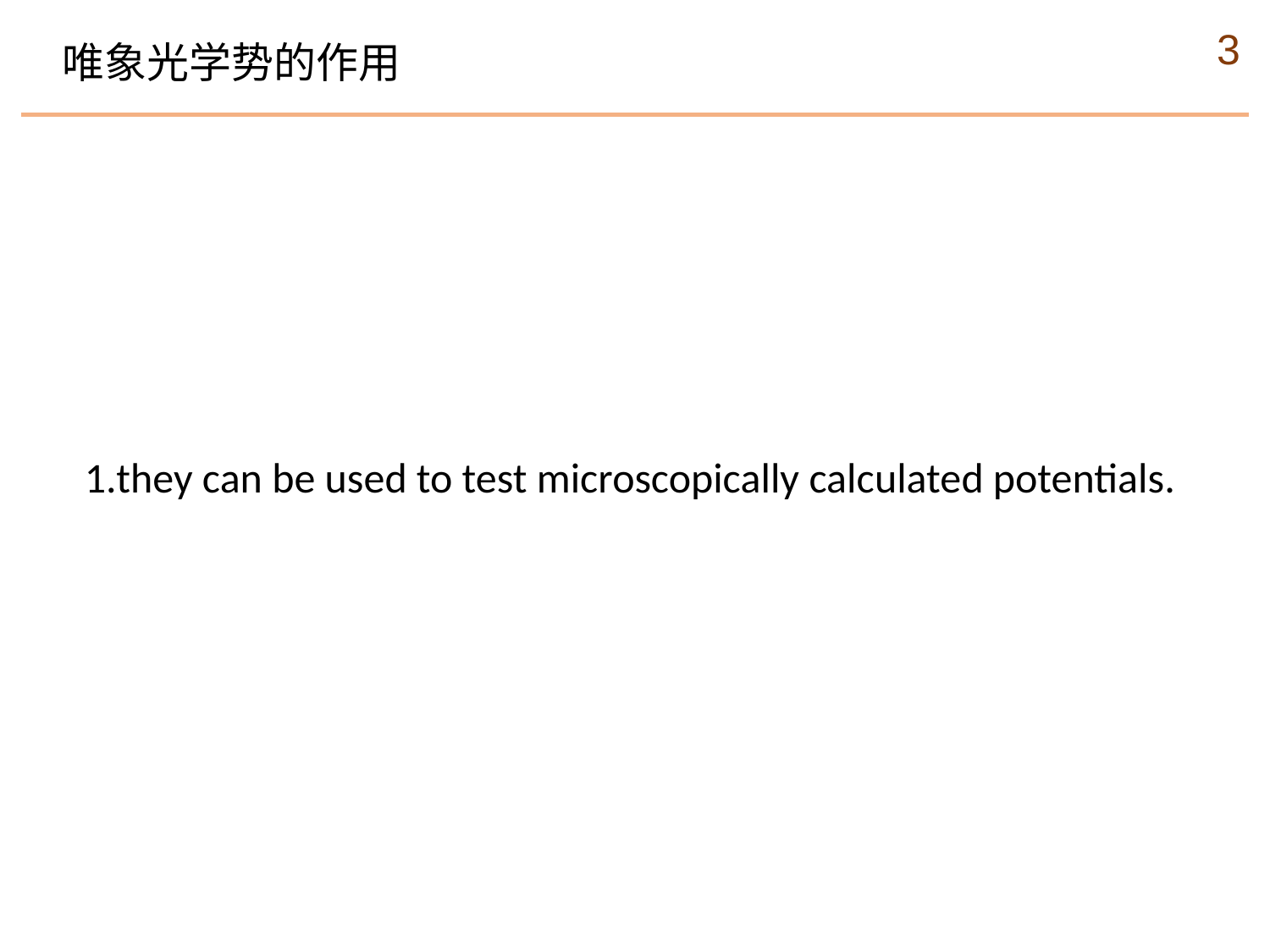

3
唯象光学势的作用
1.they can be used to test microscopically calculated potentials.